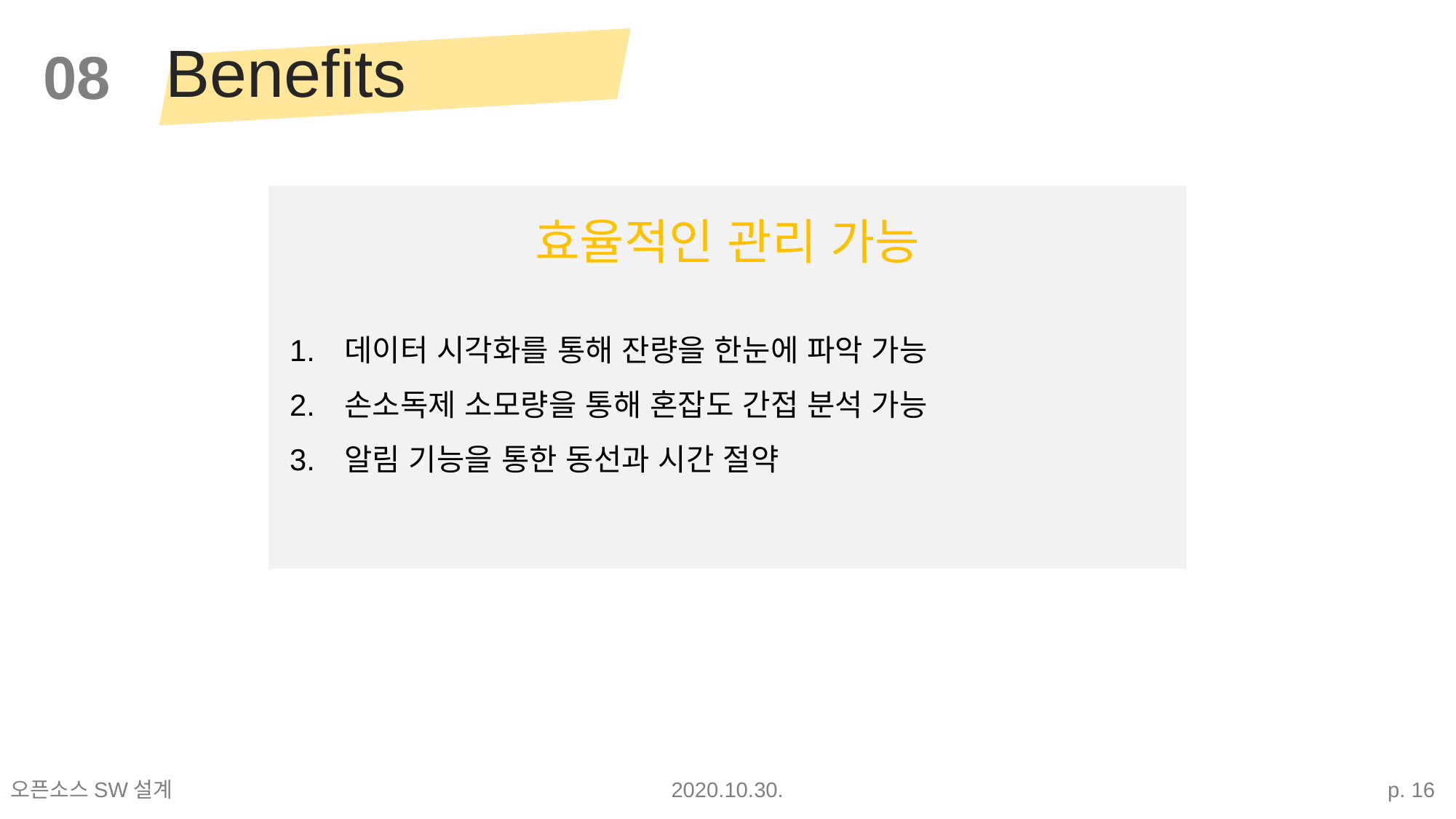

Benefits
08

효율적인 관리 가능

데이터 시각화를 통해 잔량을 한눈에 파악 가능
손소독제 소모량을 통해 혼잡도 간접 분석 가능
알림 기능을 통한 동선과 시간 절약

오픈소스SW설계
2020.10.30.
p. 16